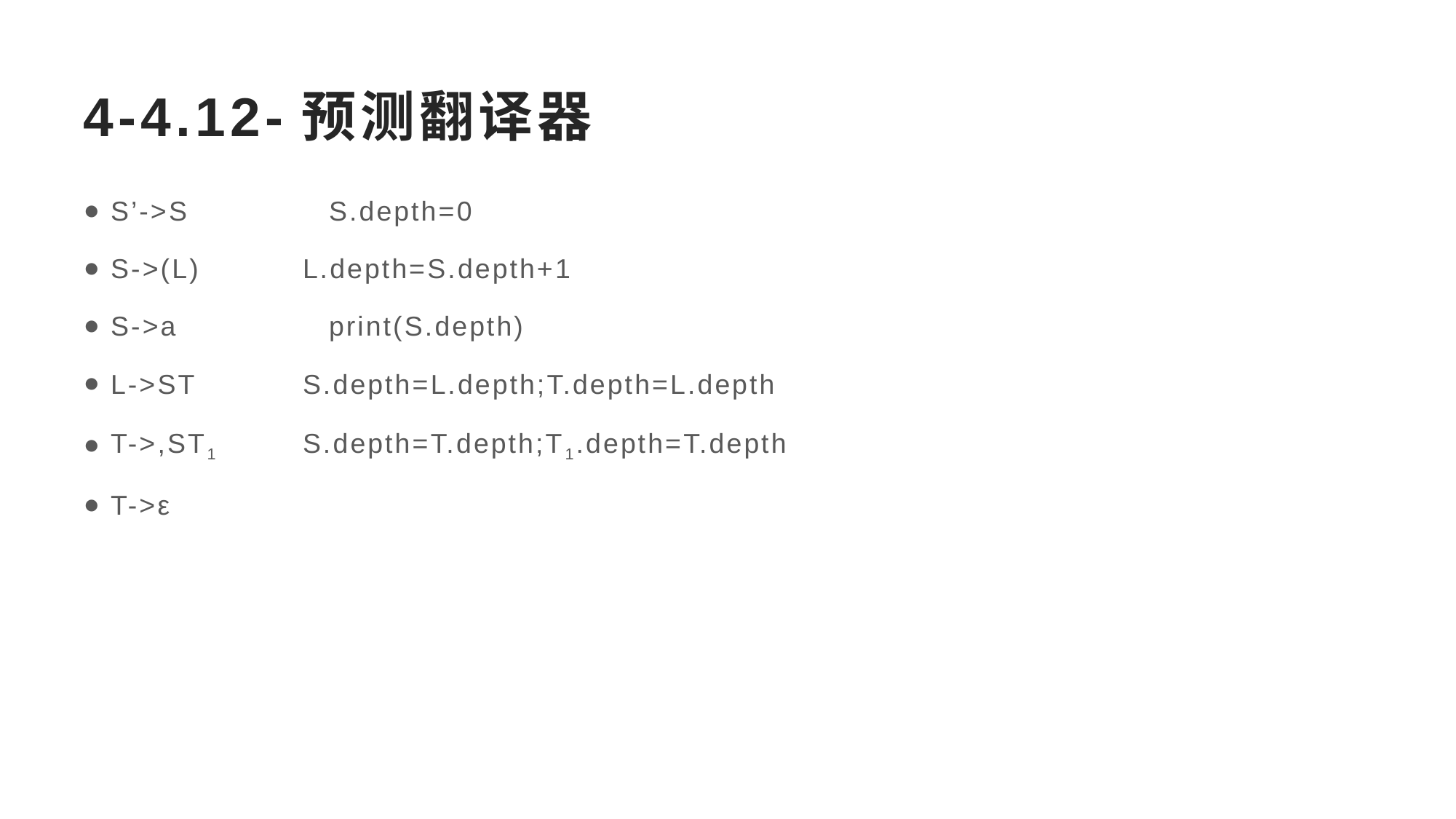

# 4-4.12-预测翻译器
S’->S		S.depth=0
S->(L)	L.depth=S.depth+1
S->a		print(S.depth)
L->ST	S.depth=L.depth;T.depth=L.depth
T->,ST1	S.depth=T.depth;T1.depth=T.depth
T->ε